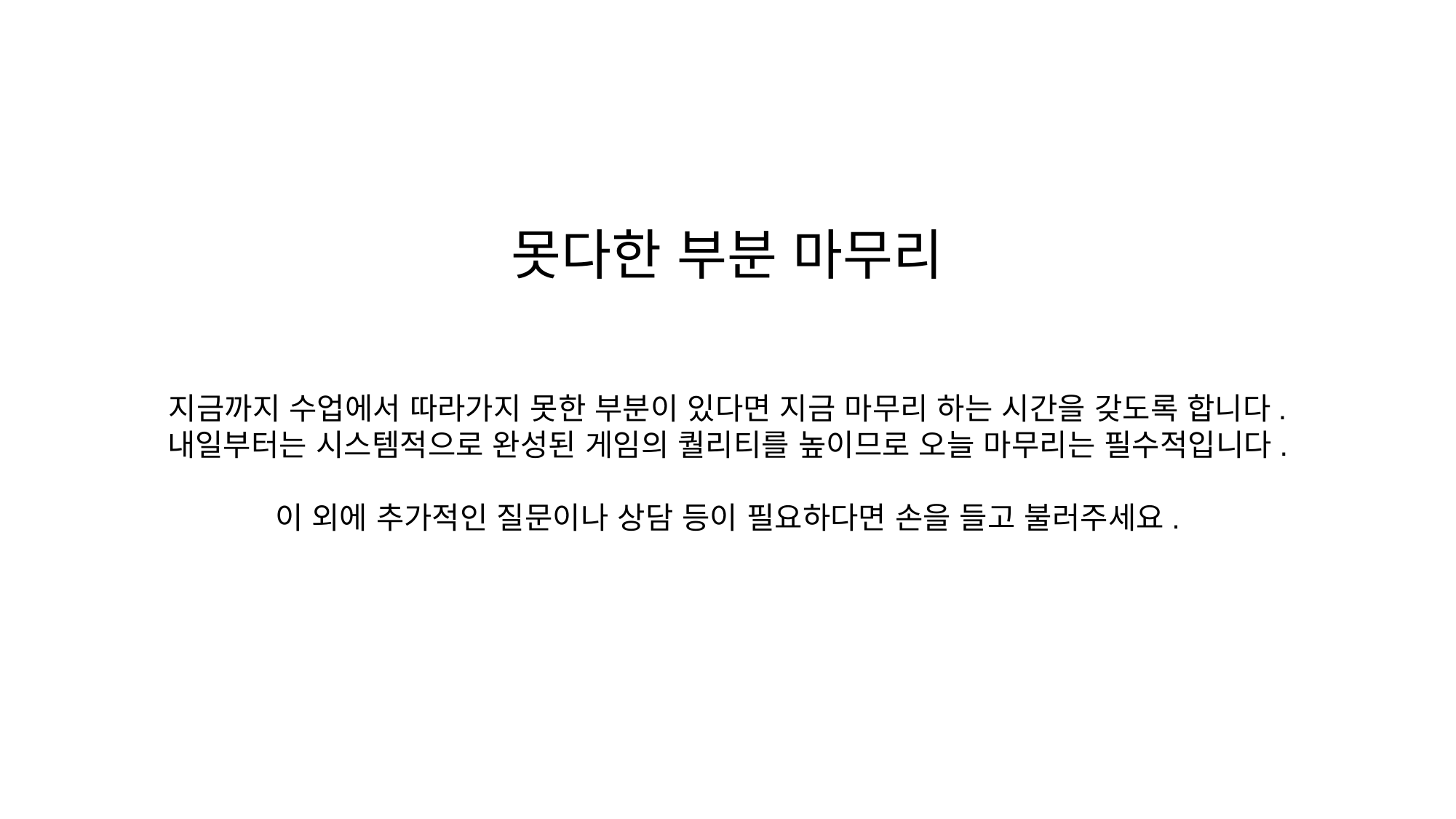

못다한 부분 마무리
지금까지 수업에서 따라가지 못한 부분이 있다면 지금 마무리 하는 시간을 갖도록 합니다.
내일부터는 시스템적으로 완성된 게임의 퀄리티를 높이므로 오늘 마무리는 필수적입니다.

이 외에 추가적인 질문이나 상담 등이 필요하다면 손을 들고 불러주세요.